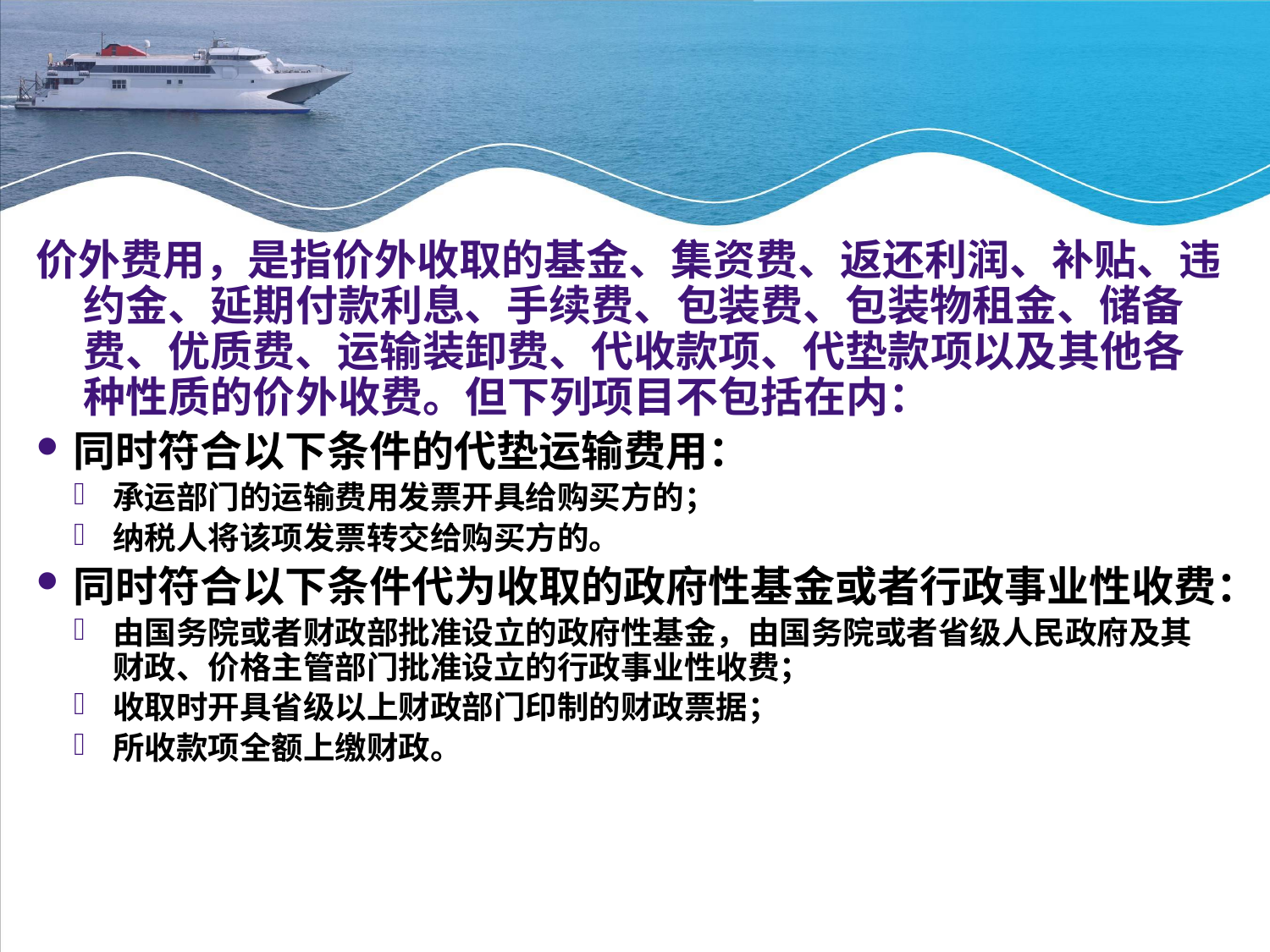

价外费用，是指价外收取的基金、集资费、返还利润、补贴、违约金、延期付款利息、手续费、包装费、包装物租金、储备费、优质费、运输装卸费、代收款项、代垫款项以及其他各种性质的价外收费。但下列项目不包括在内：
同时符合以下条件的代垫运输费用：
承运部门的运输费用发票开具给购买方的；
纳税人将该项发票转交给购买方的。
同时符合以下条件代为收取的政府性基金或者行政事业性收费：
由国务院或者财政部批准设立的政府性基金，由国务院或者省级人民政府及其财政、价格主管部门批准设立的行政事业性收费；
收取时开具省级以上财政部门印制的财政票据；
所收款项全额上缴财政。